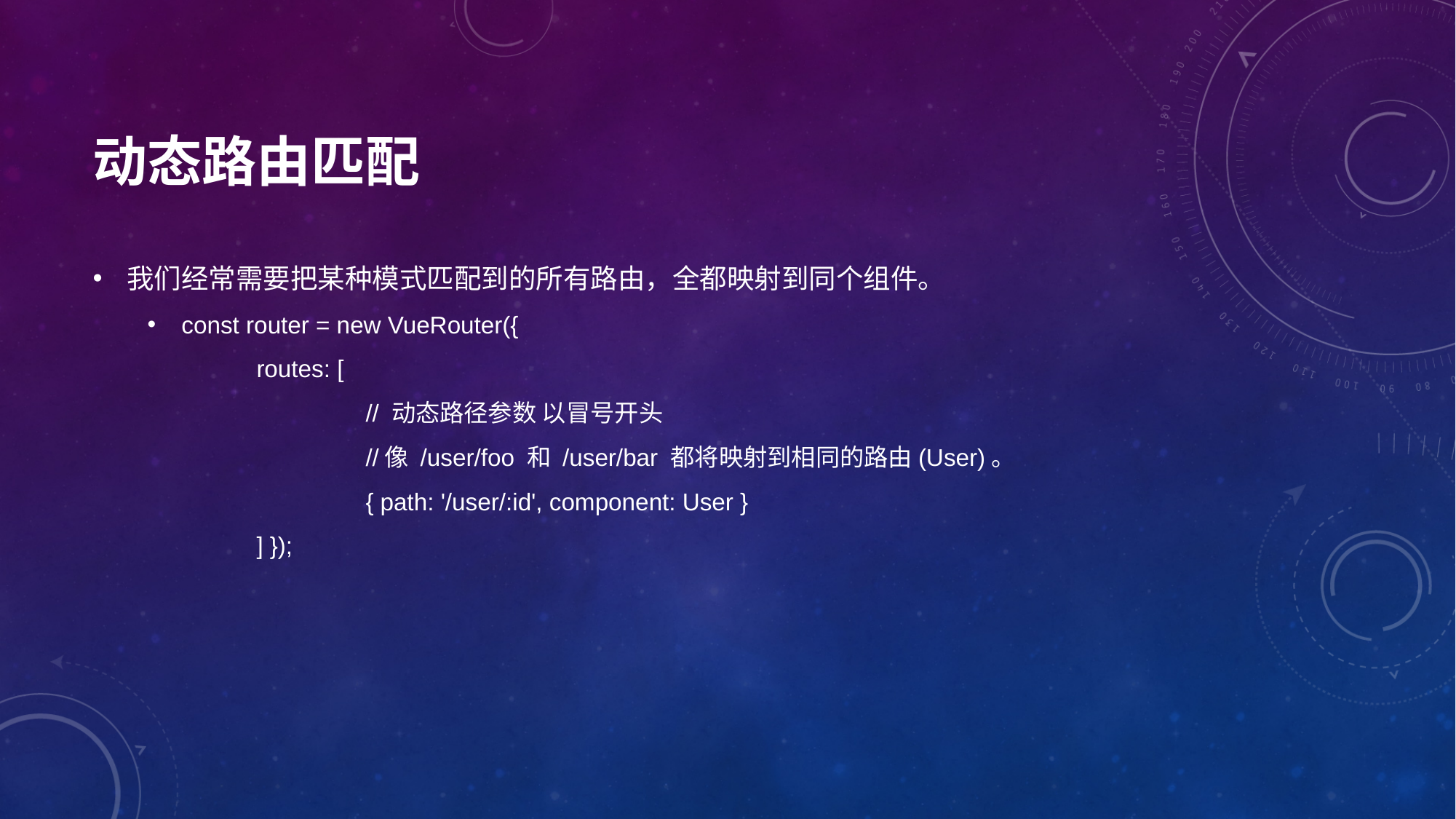

# 动态路由匹配
我们经常需要把某种模式匹配到的所有路由，全都映射到同个组件。
const router = new VueRouter({
	routes: [
		// 动态路径参数 以冒号开头
		//像 /user/foo 和 /user/bar 都将映射到相同的路由(User)。
		{ path: '/user/:id', component: User }
	] });